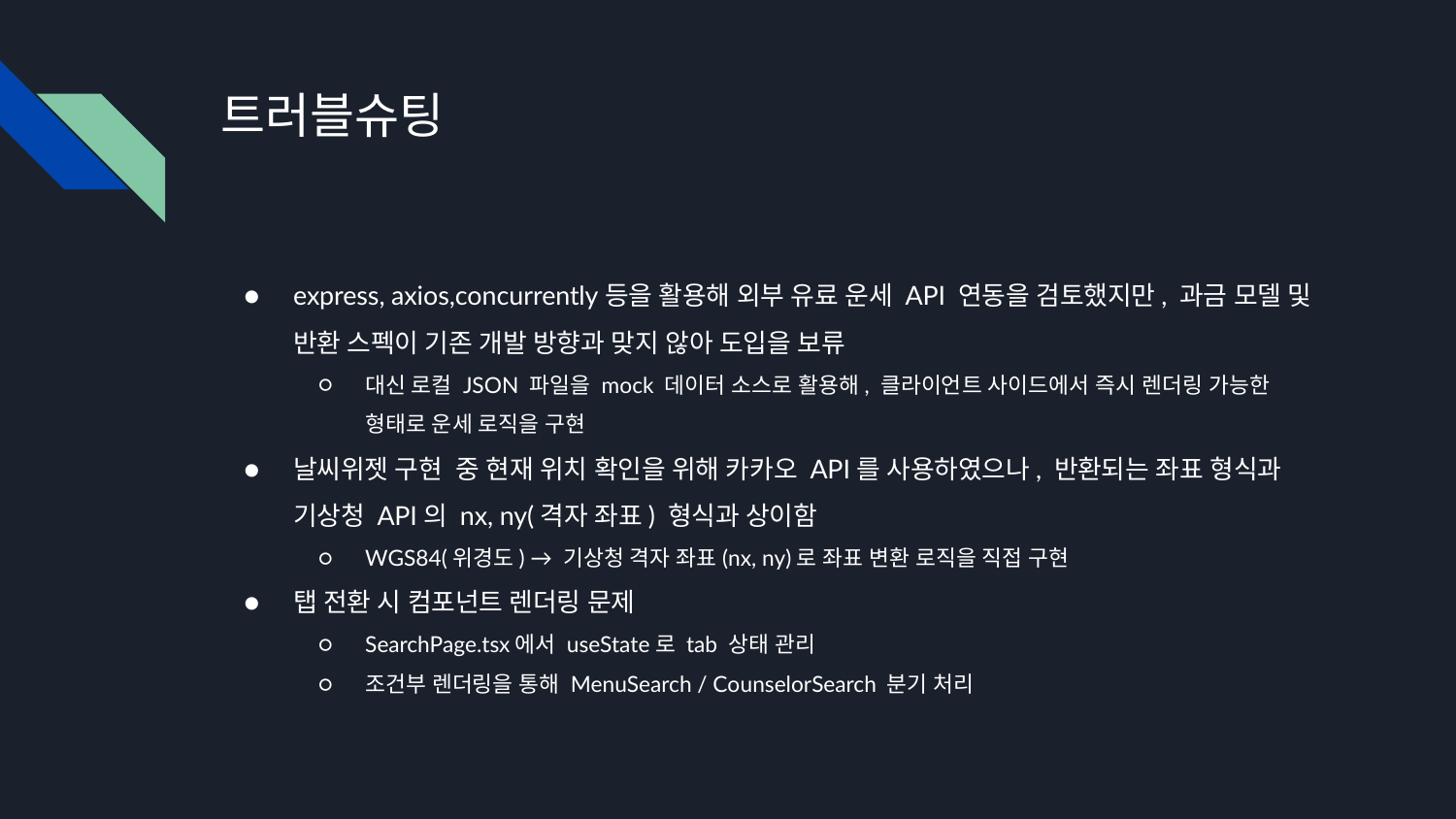

# 트러블슈팅
express, axios,concurrently등을 활용해 외부 유료 운세 API 연동을 검토했지만, 과금 모델 및 반환 스펙이 기존 개발 방향과 맞지 않아 도입을 보류
대신 로컬 JSON 파일을 mock 데이터 소스로 활용해, 클라이언트 사이드에서 즉시 렌더링 가능한 형태로 운세 로직을 구현
날씨위젯 구현  중 현재 위치 확인을 위해 카카오 API를 사용하였으나, 반환되는 좌표 형식과 기상청 API의 nx, ny(격자 좌표) 형식과 상이함
WGS84(위경도) → 기상청 격자 좌표(nx, ny)로 좌표 변환 로직을 직접 구현
탭 전환 시 컴포넌트 렌더링 문제
SearchPage.tsx에서 useState로 tab 상태 관리
조건부 렌더링을 통해 MenuSearch / CounselorSearch 분기 처리